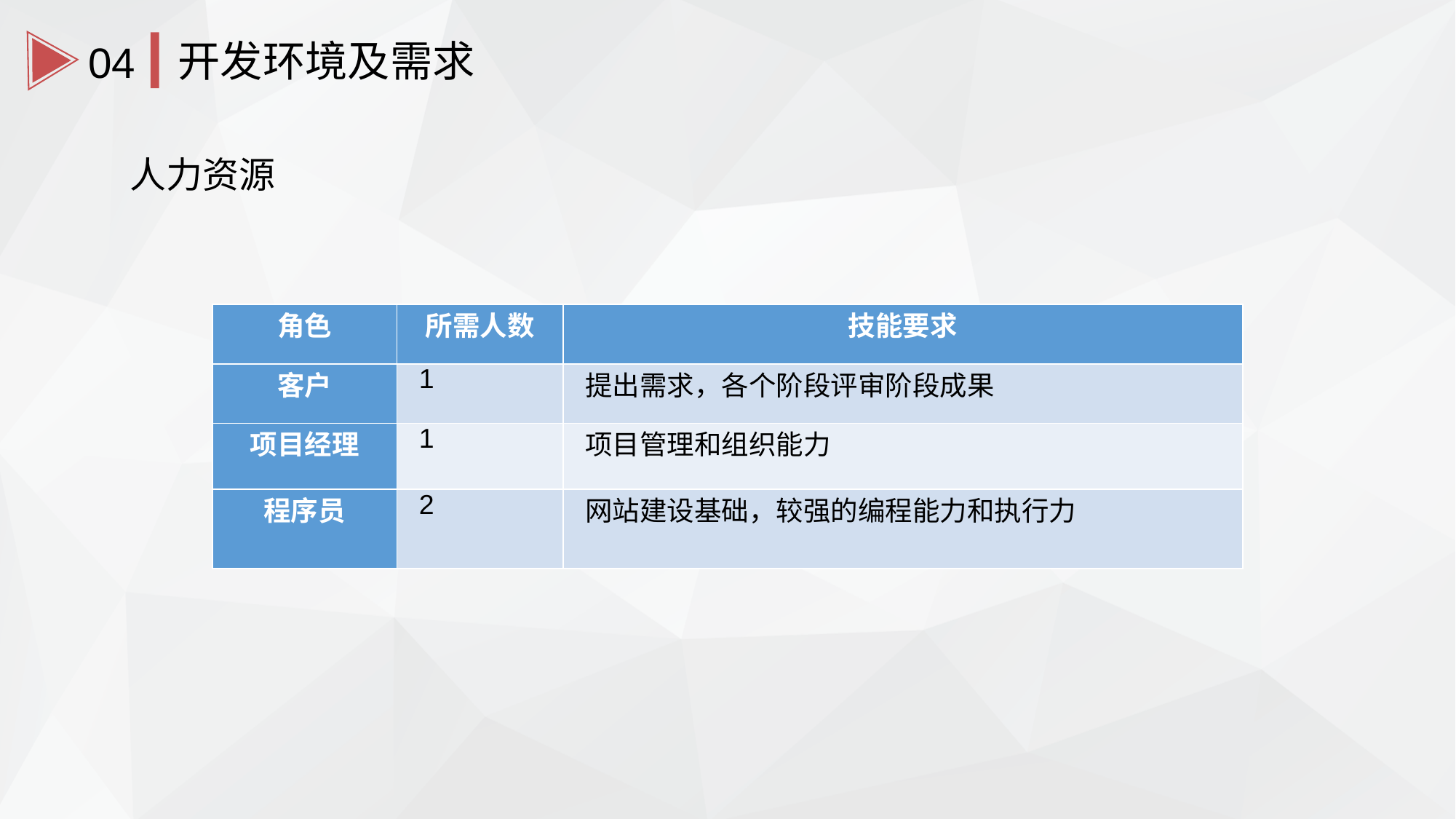

开发环境及需求
04

人力资源
| 角色 | 所需人数 | 技能要求 |
| --- | --- | --- |
| 客户 | 1 | 提出需求，各个阶段评审阶段成果 |
| 项目经理 | 1 | 项目管理和组织能力 |
| 程序员 | 2 | 网站建设基础，较强的编程能力和执行力 |